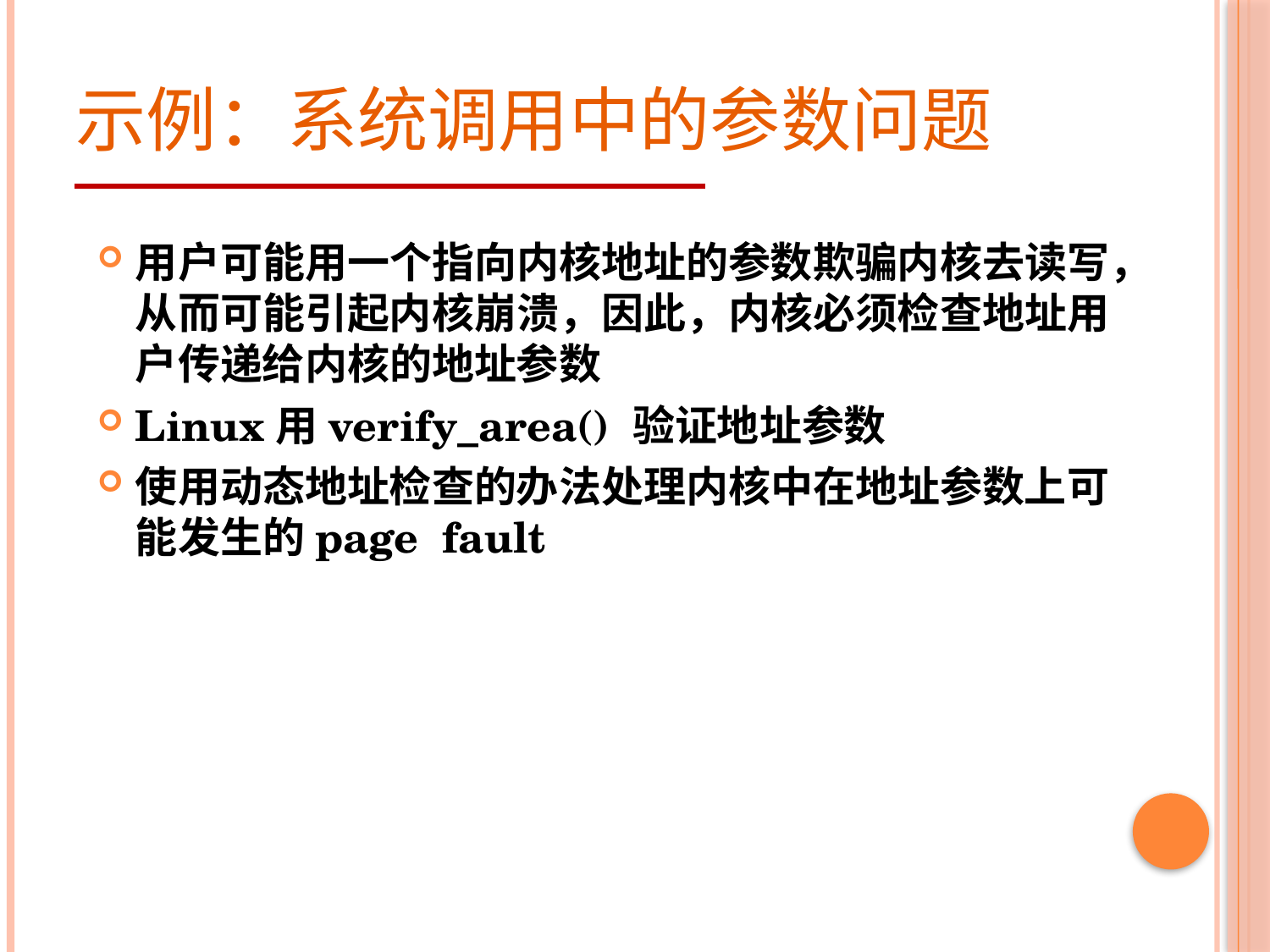

# 示例：系统调用中的参数问题
用户可能用一个指向内核地址的参数欺骗内核去读写，从而可能引起内核崩溃，因此，内核必须检查地址用户传递给内核的地址参数
Linux用verify_area() 验证地址参数
使用动态地址检查的办法处理内核中在地址参数上可能发生的page  fault